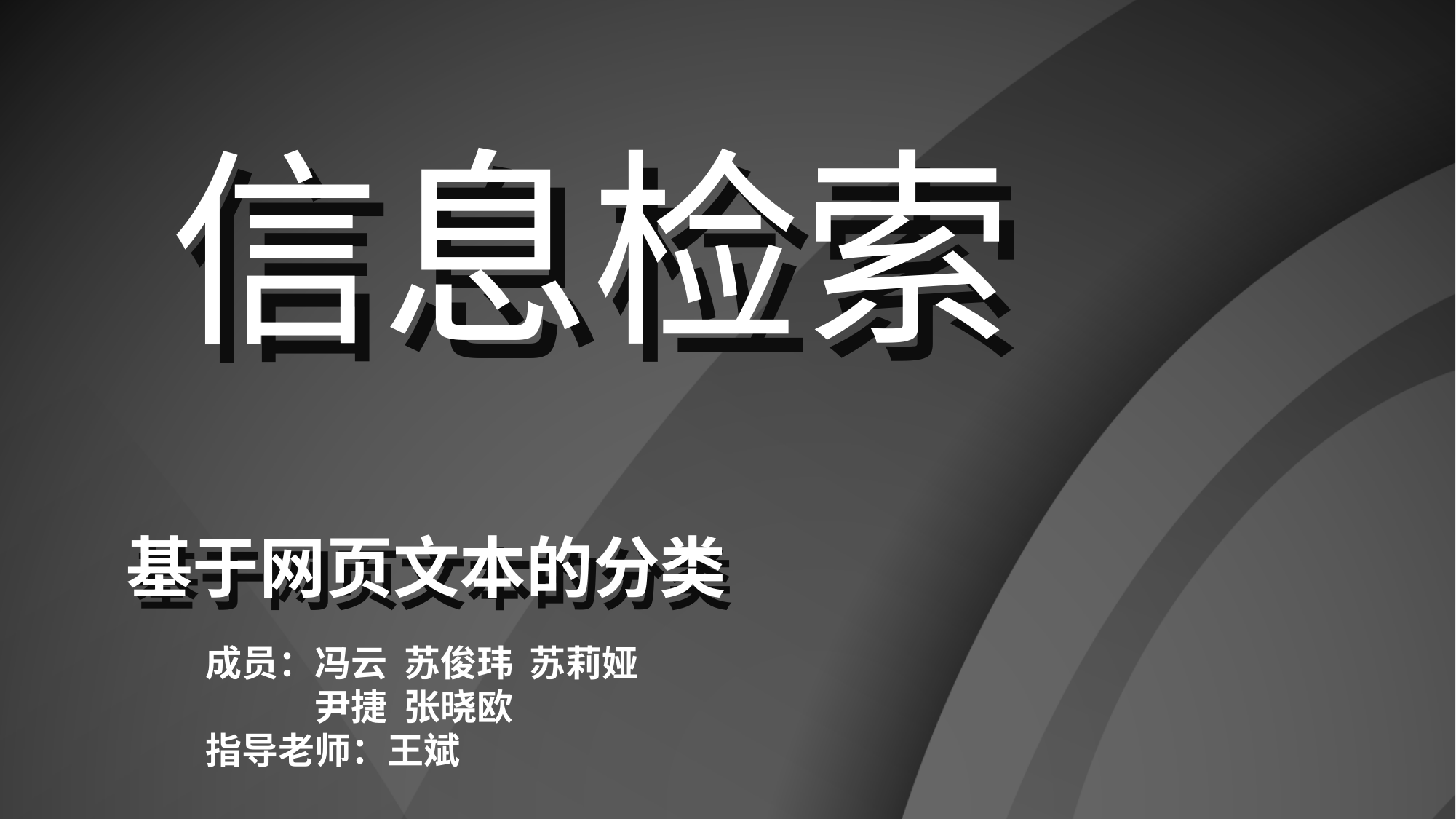

信息检索
信息检索
基于网页文本的分类
成员：冯云  苏俊玮  苏莉娅
	尹捷  张晓欧
指导老师：王斌

基于网页文本的分类